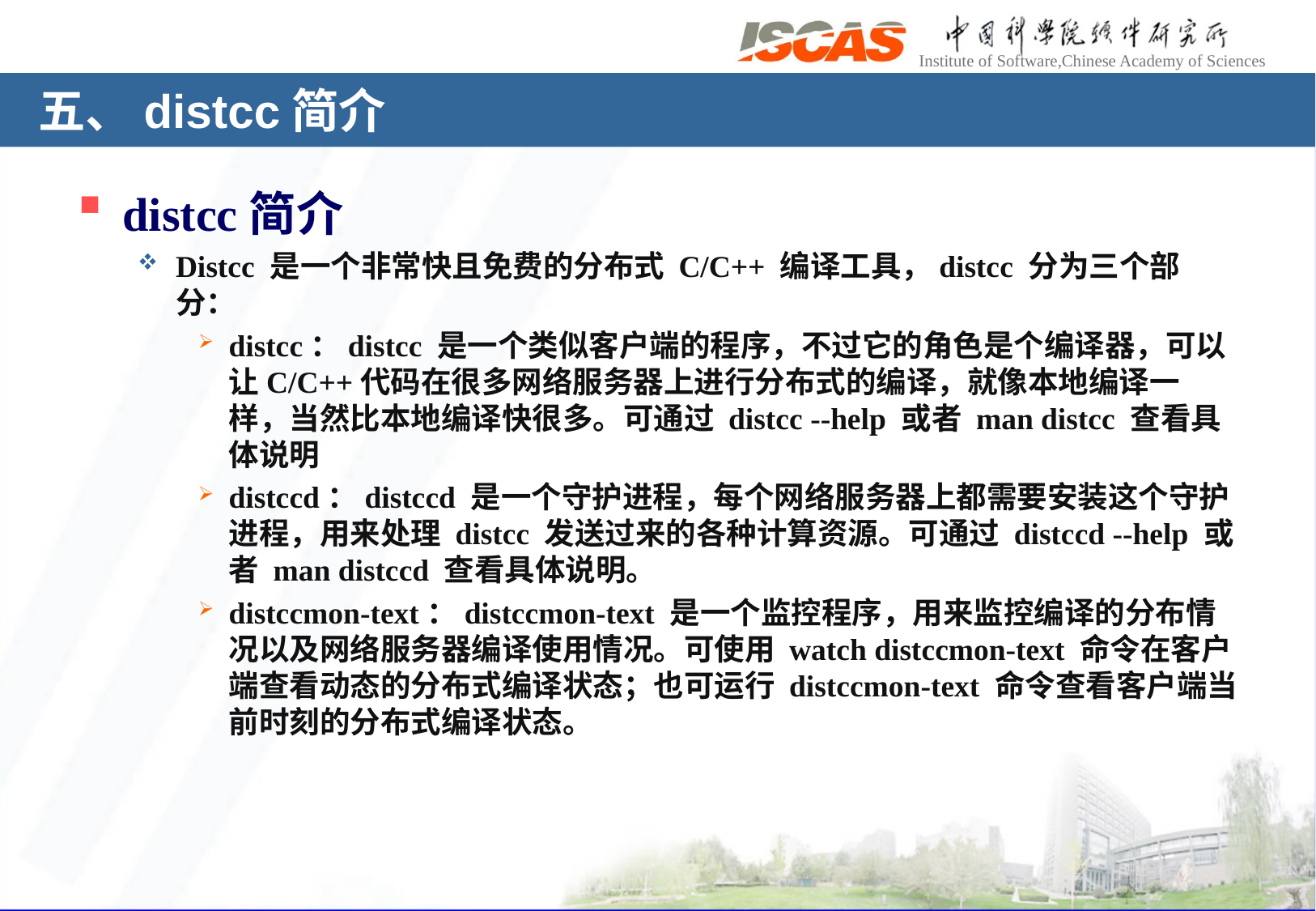

# 五、distcc简介
distcc简介
Distcc 是一个非常快且免费的分布式 C/C++ 编译工具，distcc 分为三个部分：
distcc：distcc 是一个类似客户端的程序，不过它的角色是个编译器，可以让C/C++代码在很多网络服务器上进行分布式的编译，就像本地编译一样，当然比本地编译快很多。可通过 distcc --help 或者 man distcc 查看具体说明
distccd：distccd 是一个守护进程，每个网络服务器上都需要安装这个守护进程，用来处理 distcc 发送过来的各种计算资源。可通过 distccd --help 或者 man distccd 查看具体说明。
distccmon-text：distccmon-text 是一个监控程序，用来监控编译的分布情况以及网络服务器编译使用情况。可使用 watch distccmon-text 命令在客户端查看动态的分布式编译状态；也可运行 distccmon-text 命令查看客户端当前时刻的分布式编译状态。